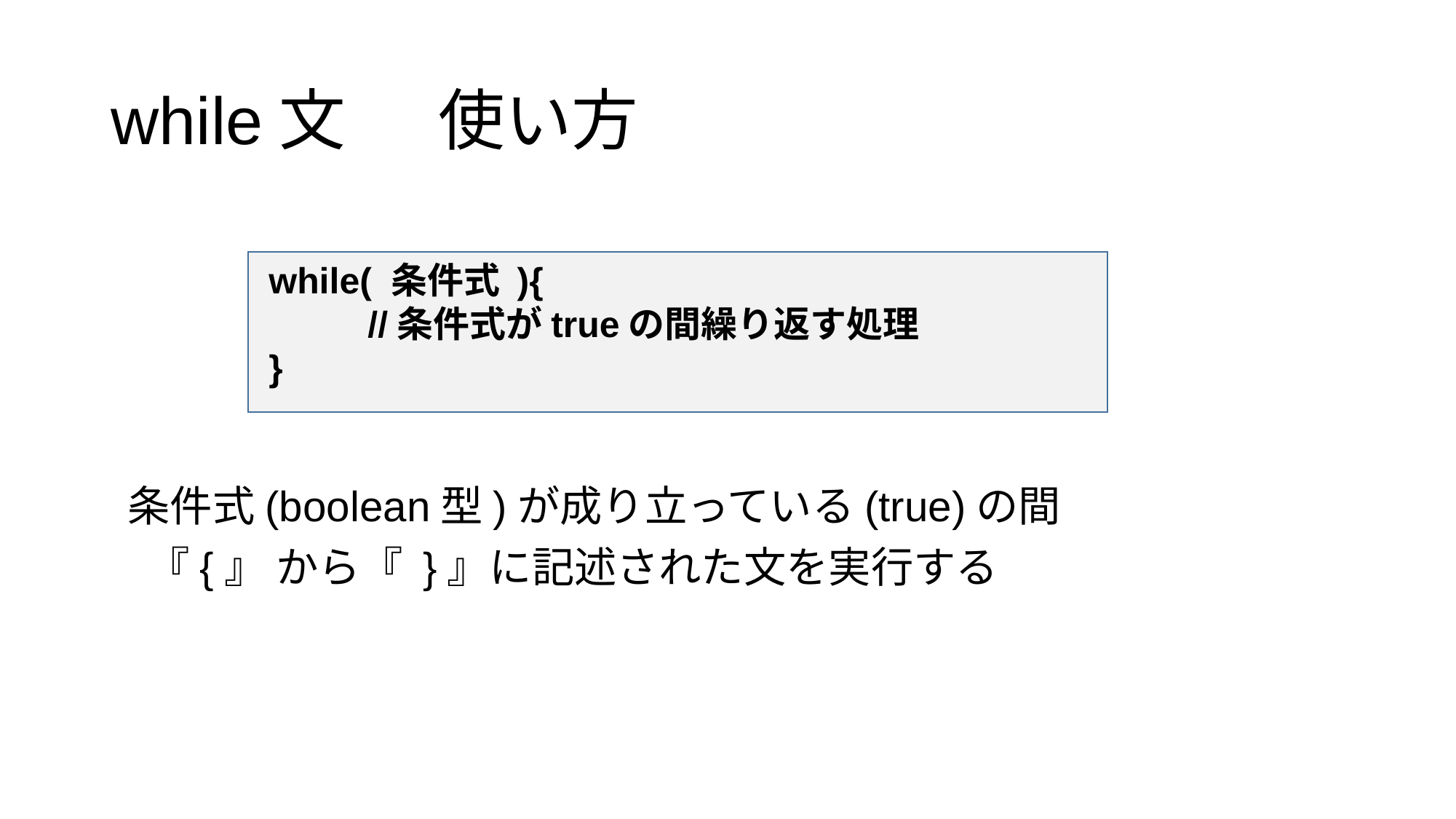

# while文 	使い方
 while( 条件式 ){
	//条件式がtrueの間繰り返す処理
 }
条件式(boolean型)が成り立っている(true)の間
 『{』 から『 }』に記述された文を実行する